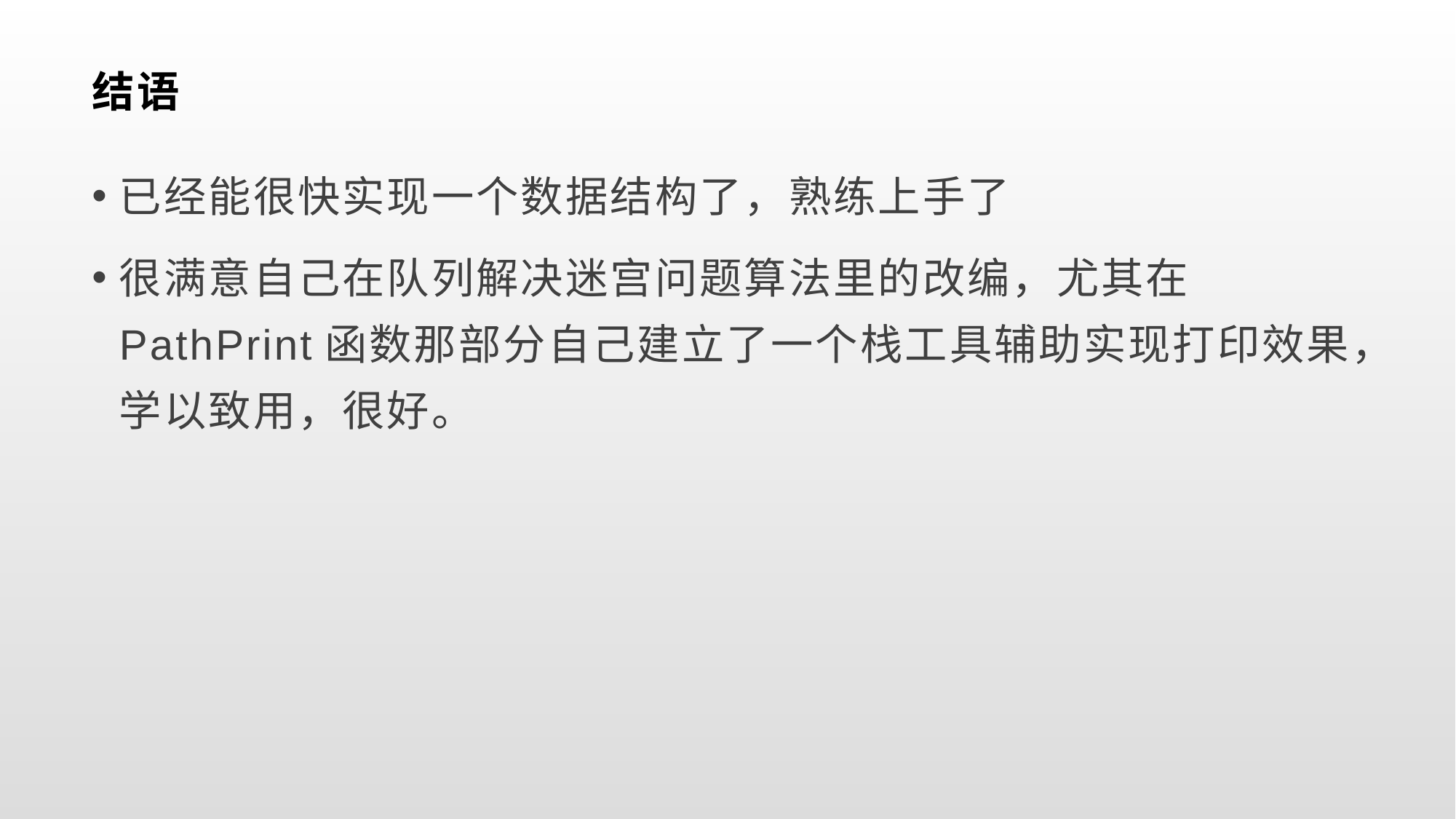

# 结语
已经能很快实现一个数据结构了，熟练上手了
很满意自己在队列解决迷宫问题算法里的改编，尤其在PathPrint函数那部分自己建立了一个栈工具辅助实现打印效果，学以致用，很好。